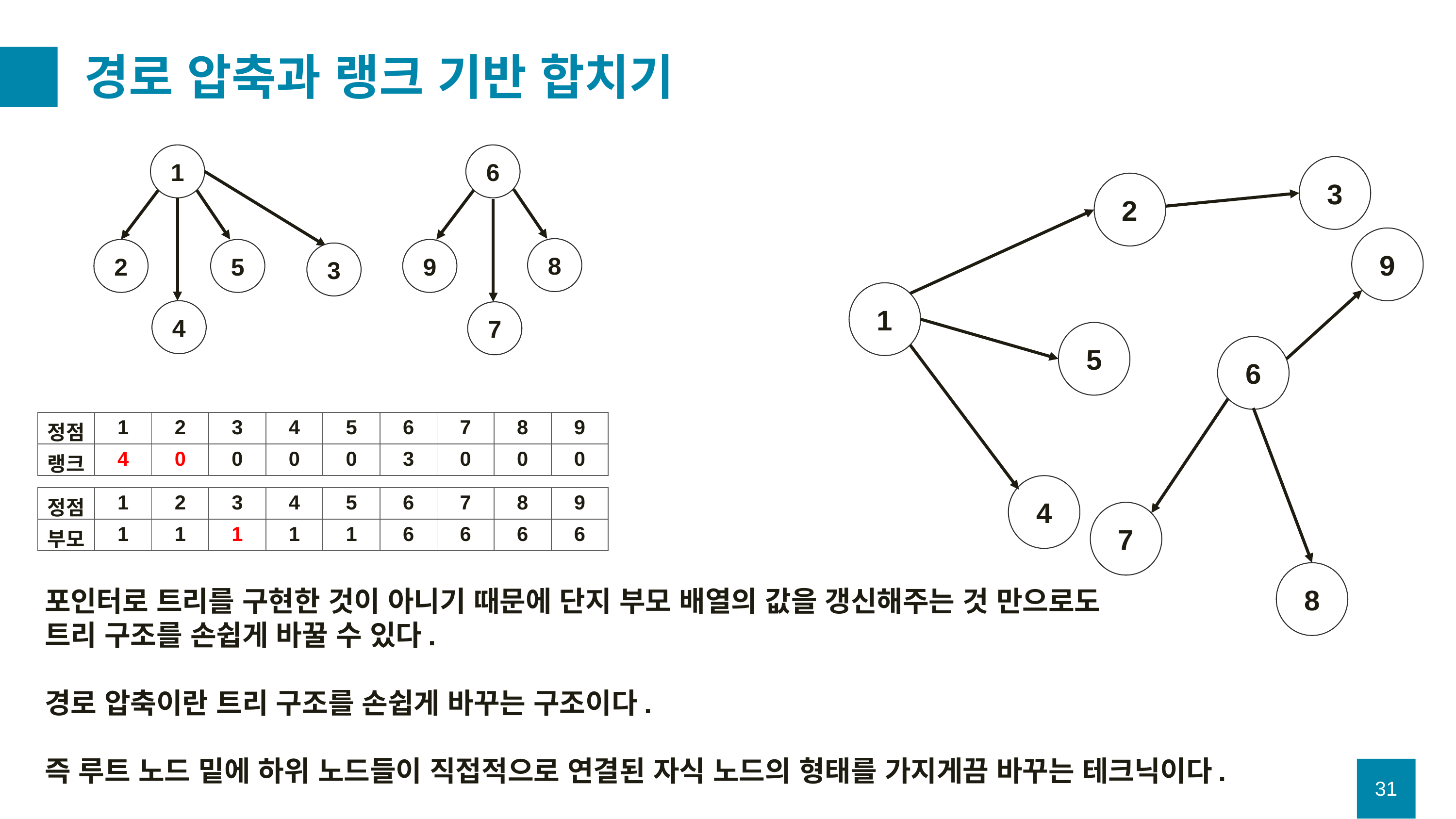

# 경로 압축과 랭크 기반 합치기
1
6
3
2
9
8
9
2
5
3
1
4
7
5
6
| 정점 | 1 | 2 | 3 | 4 | 5 | 6 | 7 | 8 | 9 |
| --- | --- | --- | --- | --- | --- | --- | --- | --- | --- |
| 랭크 | 4 | 0 | 0 | 0 | 0 | 3 | 0 | 0 | 0 |
4
| 정점 | 1 | 2 | 3 | 4 | 5 | 6 | 7 | 8 | 9 |
| --- | --- | --- | --- | --- | --- | --- | --- | --- | --- |
| 부모 | 1 | 1 | 1 | 1 | 1 | 6 | 6 | 6 | 6 |
7
8
포인터로 트리를 구현한 것이 아니기 때문에 단지 부모 배열의 값을 갱신해주는 것 만으로도
트리 구조를 손쉽게 바꿀 수 있다.

경로 압축이란 트리 구조를 손쉽게 바꾸는 구조이다.

즉 루트 노드 밑에 하위 노드들이 직접적으로 연결된 자식 노드의 형태를 가지게끔 바꾸는 테크닉이다.
31